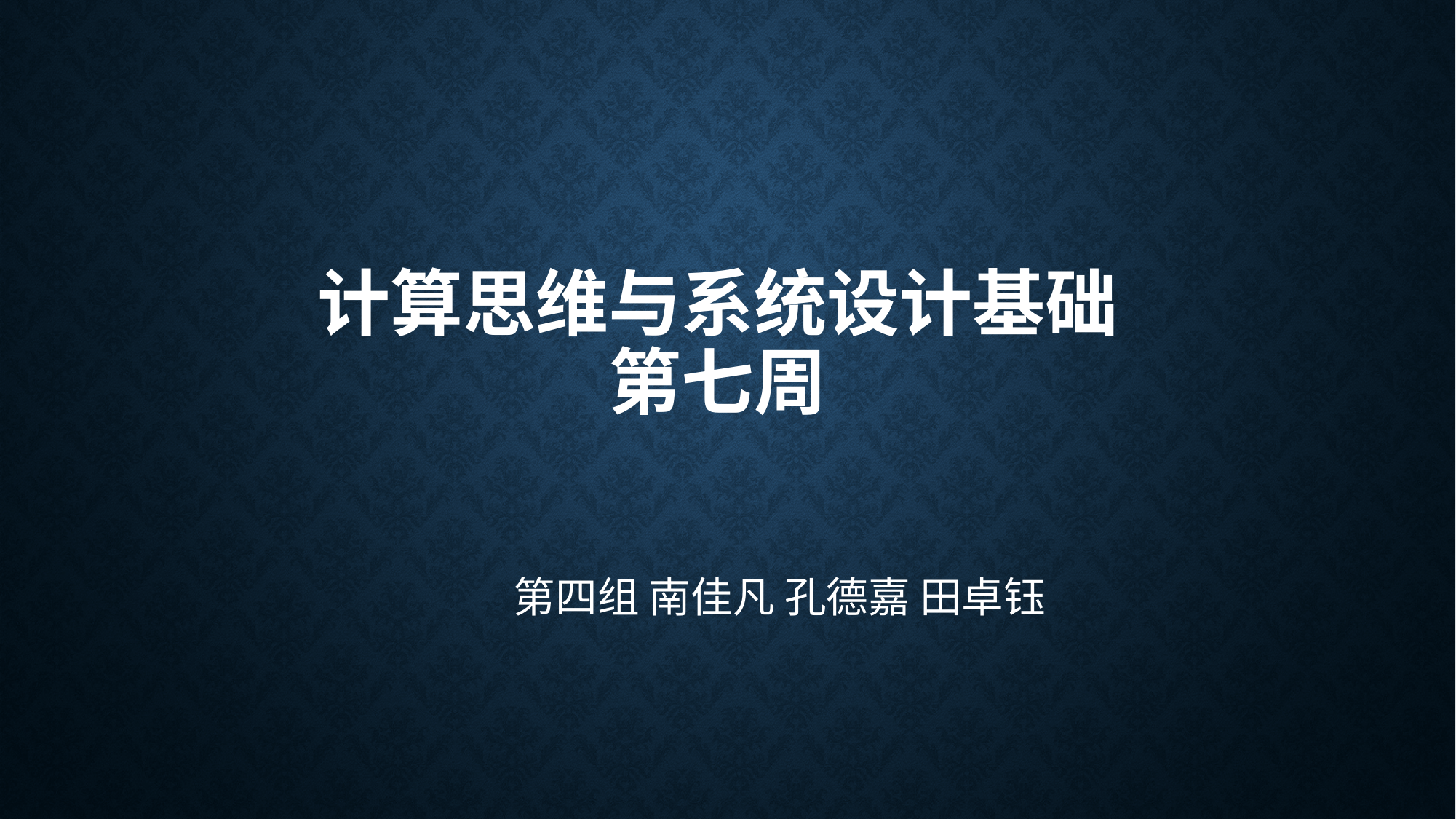

# 计算思维与系统设计基础 第七周

            第四组 南佳凡 孔德嘉 田卓钰